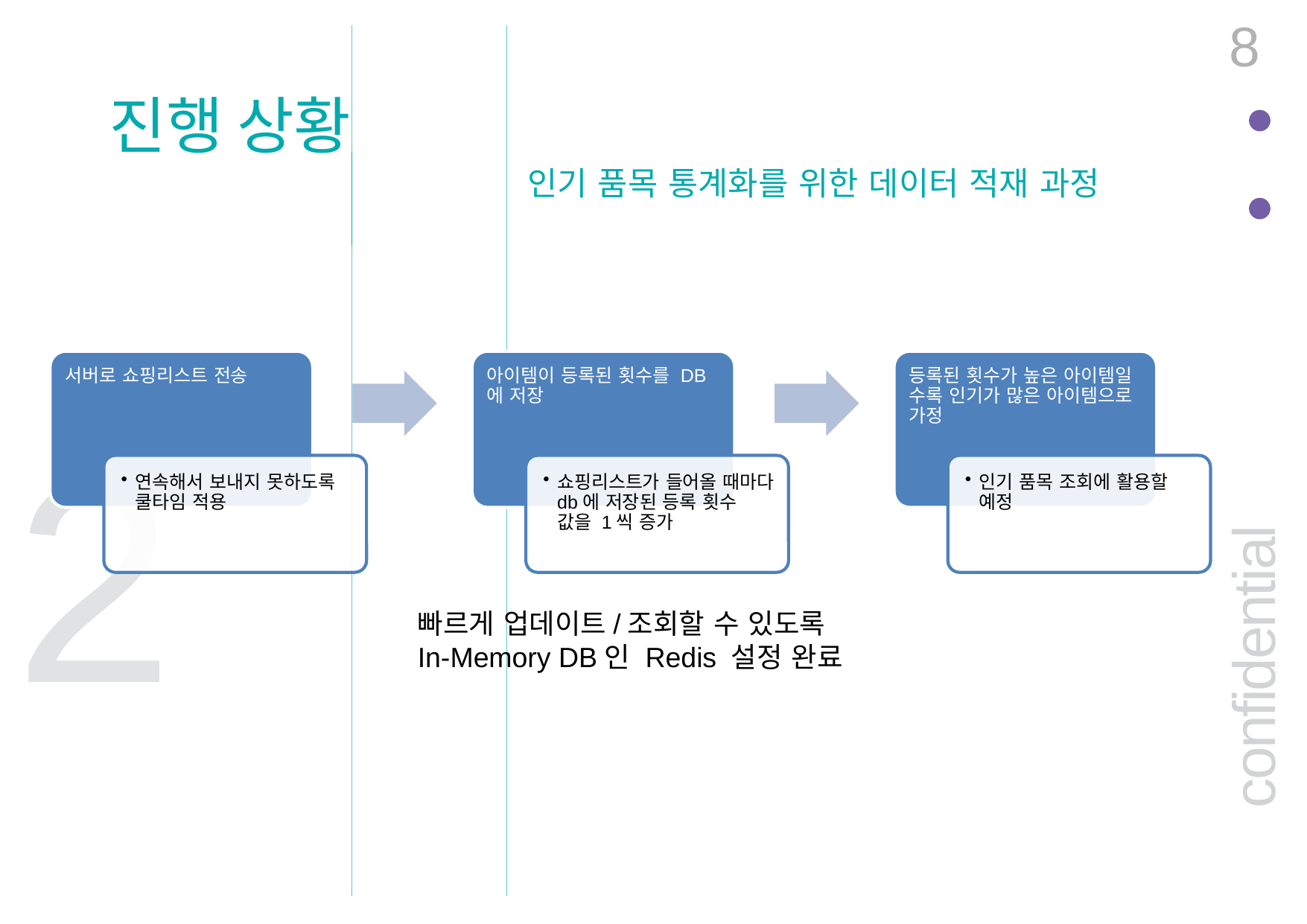

8

진행 상황

인기 품목 통계화를 위한 데이터 적재 과정
서버로 쇼핑리스트 전송
연속해서 보내지 못하도록 쿨타임 적용

아이템이 등록된 횟수를 DB에 저장
쇼핑리스트가 들어올 때마다 db에 저장된 등록 횟수 값을 1씩 증가

등록된 횟수가 높은 아이템일 수록 인기가 많은 아이템으로 가정
인기 품목 조회에 활용할 예정

2
빠르게 업데이트/조회할 수 있도록
In-Memory DB인 Redis 설정 완료
confidential